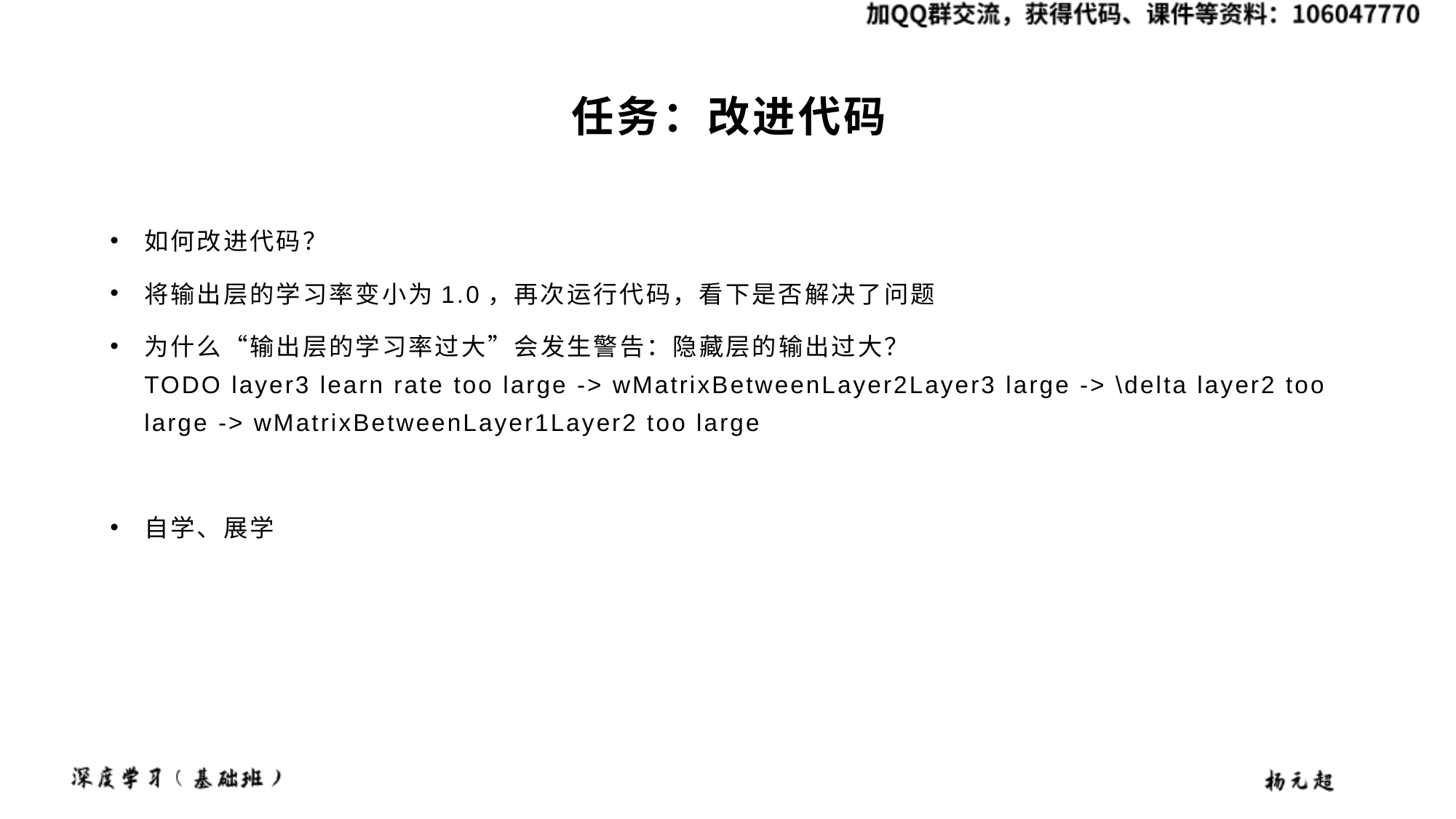

# 任务：改进代码
如何改进代码？
将输出层的学习率变小为1.0，再次运行代码，看下是否解决了问题
为什么“输出层的学习率过大”会发生警告：隐藏层的输出过大？
TODO layer3 learn rate too large -> wMatrixBetweenLayer2Layer3 large -> \delta layer2 too large -> wMatrixBetweenLayer1Layer2 too large

自学、展学